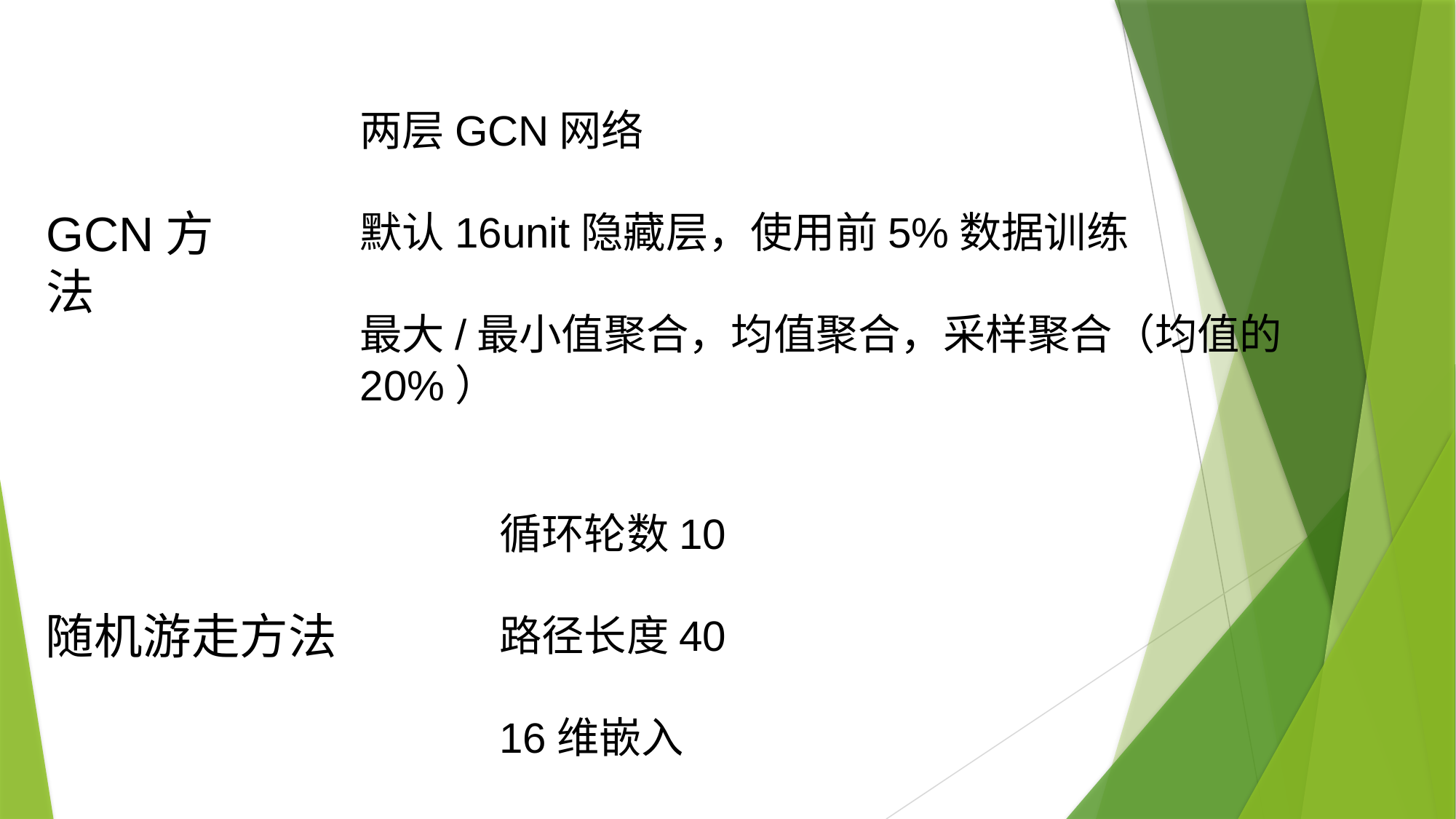

两层GCN网络

默认16unit隐藏层，使用前5%数据训练

最大/最小值聚合，均值聚合，采样聚合（均值的20%）
GCN方法
循环轮数10

路径长度40

16维嵌入
随机游走方法